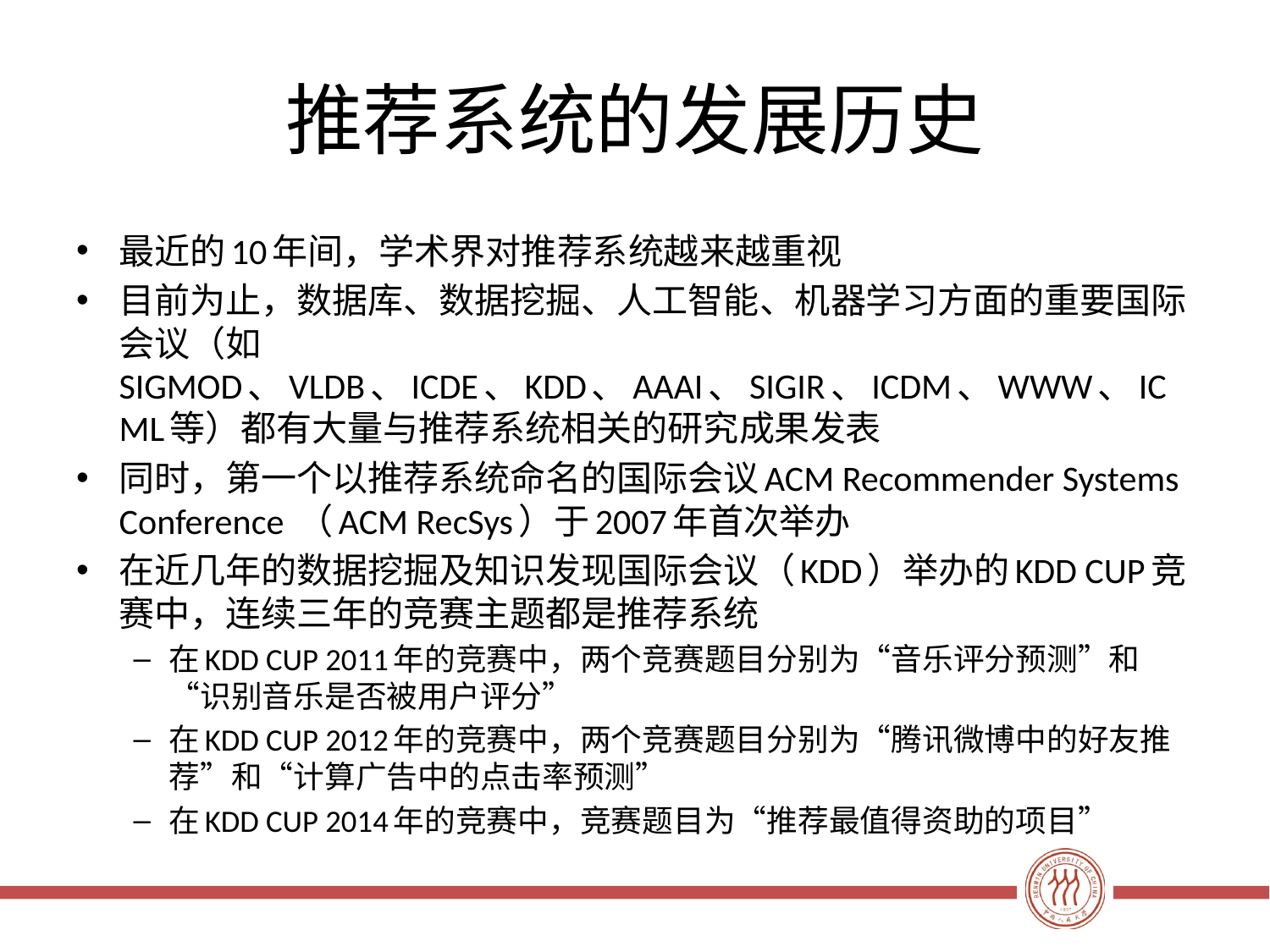

# 推荐系统的发展历史
最近的10年间，学术界对推荐系统越来越重视
目前为止，数据库、数据挖掘、人工智能、机器学习方面的重要国际会议（如SIGMOD、VLDB、ICDE、KDD、AAAI、SIGIR、ICDM、WWW、ICML等）都有大量与推荐系统相关的研究成果发表
同时，第一个以推荐系统命名的国际会议ACM Recommender Systems Conference （ACM RecSys）于2007年首次举办
在近几年的数据挖掘及知识发现国际会议（KDD）举办的KDD CUP竞赛中，连续三年的竞赛主题都是推荐系统
在KDD CUP 2011年的竞赛中，两个竞赛题目分别为“音乐评分预测”和“识别音乐是否被用户评分”
在KDD CUP 2012年的竞赛中，两个竞赛题目分别为“腾讯微博中的好友推荐”和“计算广告中的点击率预测”
在KDD CUP 2014年的竞赛中，竞赛题目为“推荐最值得资助的项目”